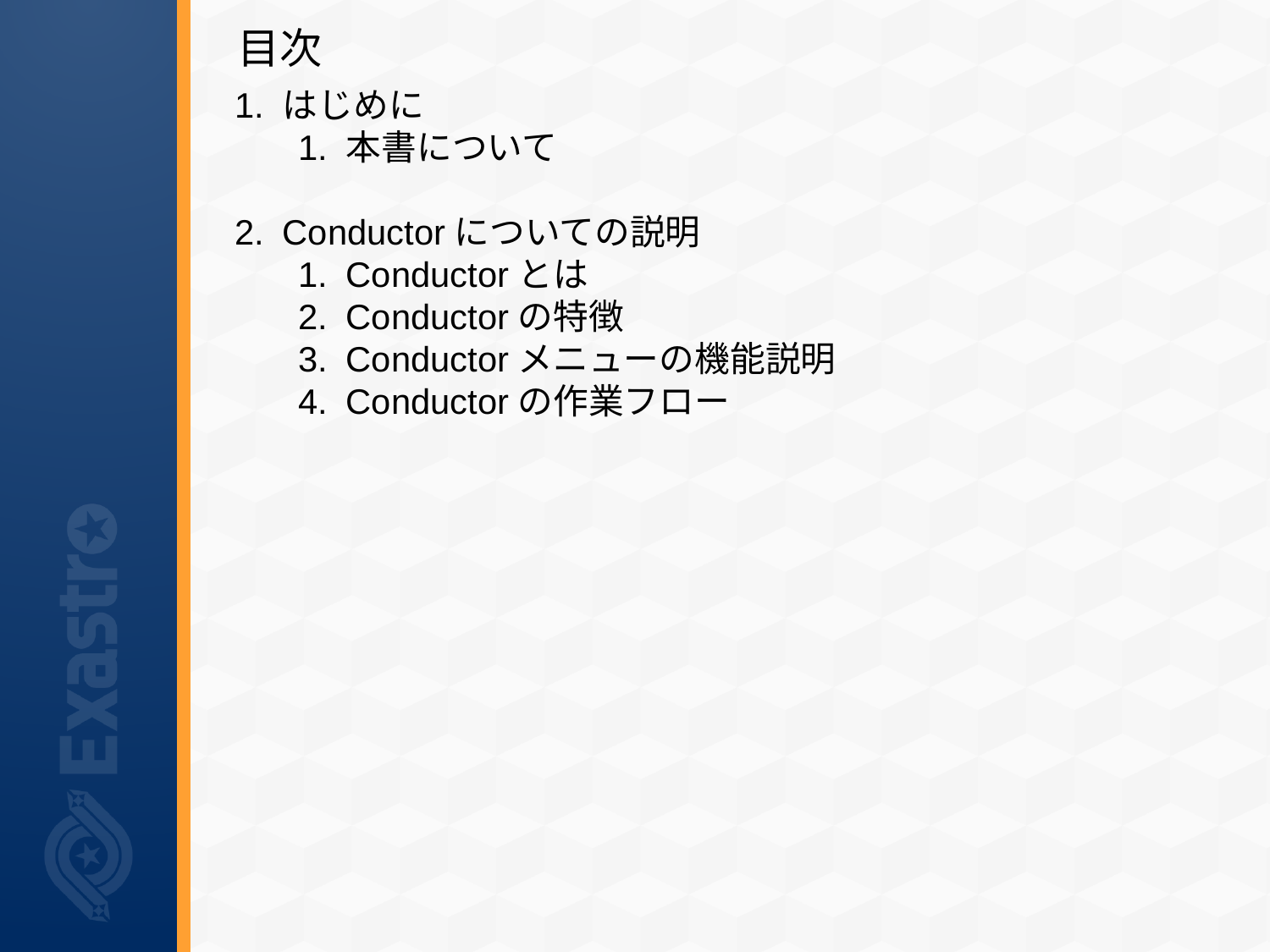

# 目次
はじめに
本書について

Conductorについての説明
Conductorとは
Conductorの特徴
Conductorメニューの機能説明
Conductorの作業フロー